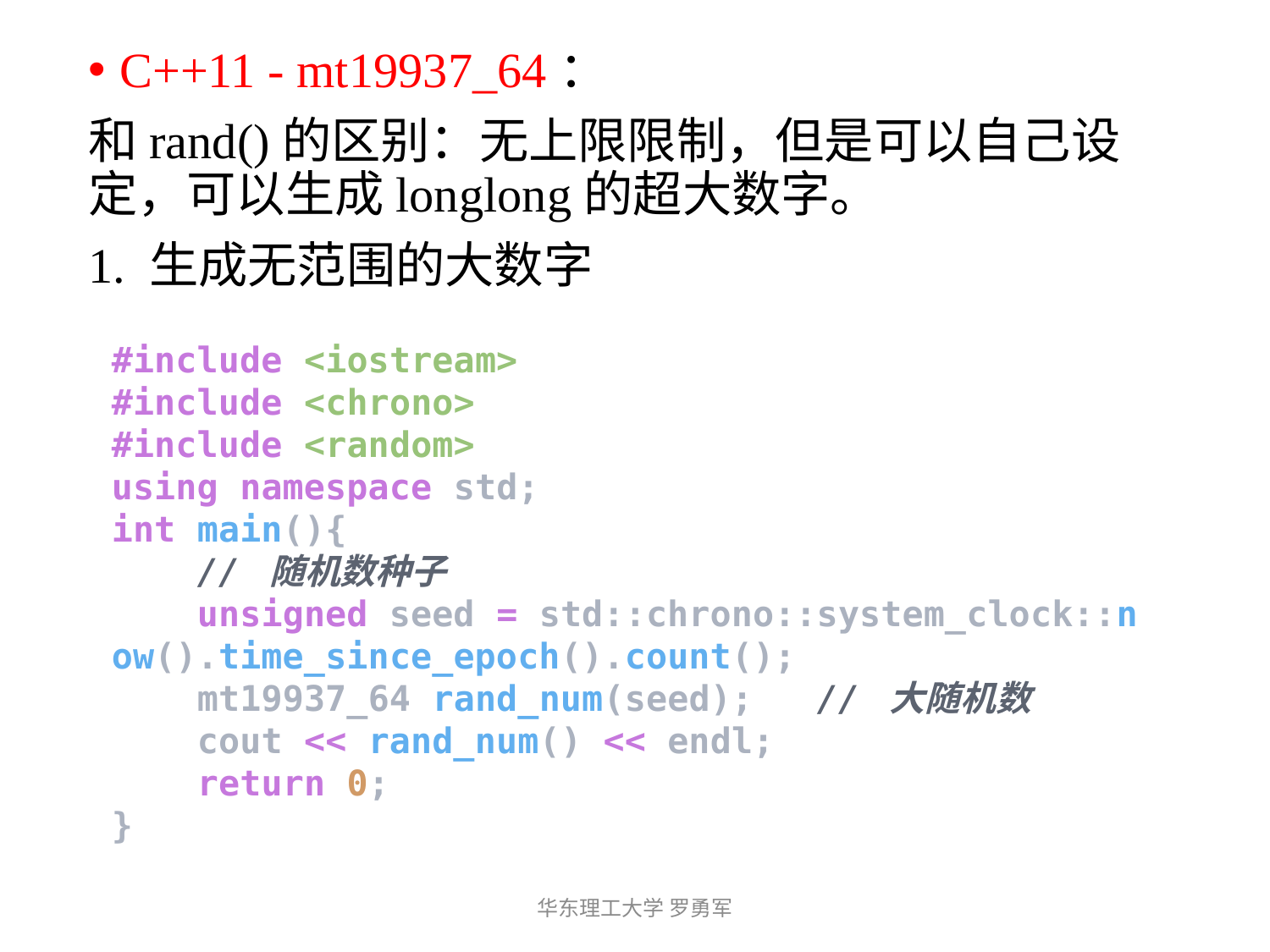

C++11 - mt19937_64：
和rand()的区别：无上限限制，但是可以自己设定，可以生成longlong的超大数字。
1. 生成无范围的大数字
#include <iostream>
#include <chrono>
#include <random>
using namespace std;
int main(){
    // 随机数种子
    unsigned seed = std::chrono::system_clock::now().time_since_epoch().count();
    mt19937_64 rand_num(seed);   // 大随机数
    cout << rand_num() << endl;
    return 0;
}
华东理工大学 罗勇军